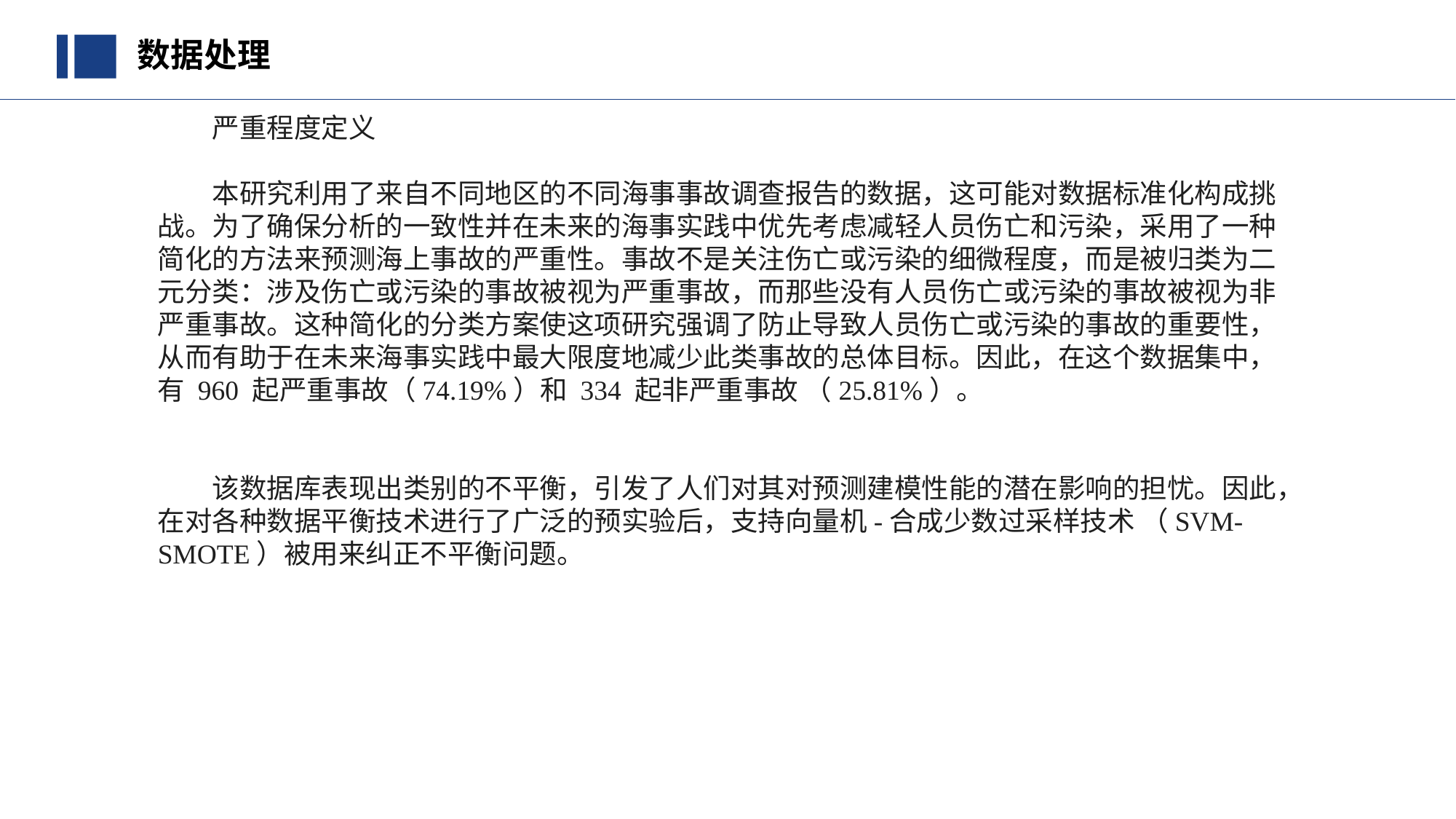

数据处理
严重程度定义

本研究利用了来自不同地区的不同海事事故调查报告的数据，这可能对数据标准化构成挑战。为了确保分析的一致性并在未来的海事实践中优先考虑减轻人员伤亡和污染，采用了一种简化的方法来预测海上事故的严重性。事故不是关注伤亡或污染的细微程度，而是被归类为二元分类：涉及伤亡或污染的事故被视为严重事故，而那些没有人员伤亡或污染的事故被视为非严重事故。这种简化的分类方案使这项研究强调了防止导致人员伤亡或污染的事故的重要性，从而有助于在未来海事实践中最大限度地减少此类事故的总体目标。因此，在这个数据集中，有 960 起严重事故（74.19%）和 334 起非严重事故 （25.81%）。

该数据库表现出类别的不平衡，引发了人们对其对预测建模性能的潜在影响的担忧。因此，在对各种数据平衡技术进行了广泛的预实验后，支持向量机-合成少数过采样技术 （SVM-SMOTE）被用来纠正不平衡问题。